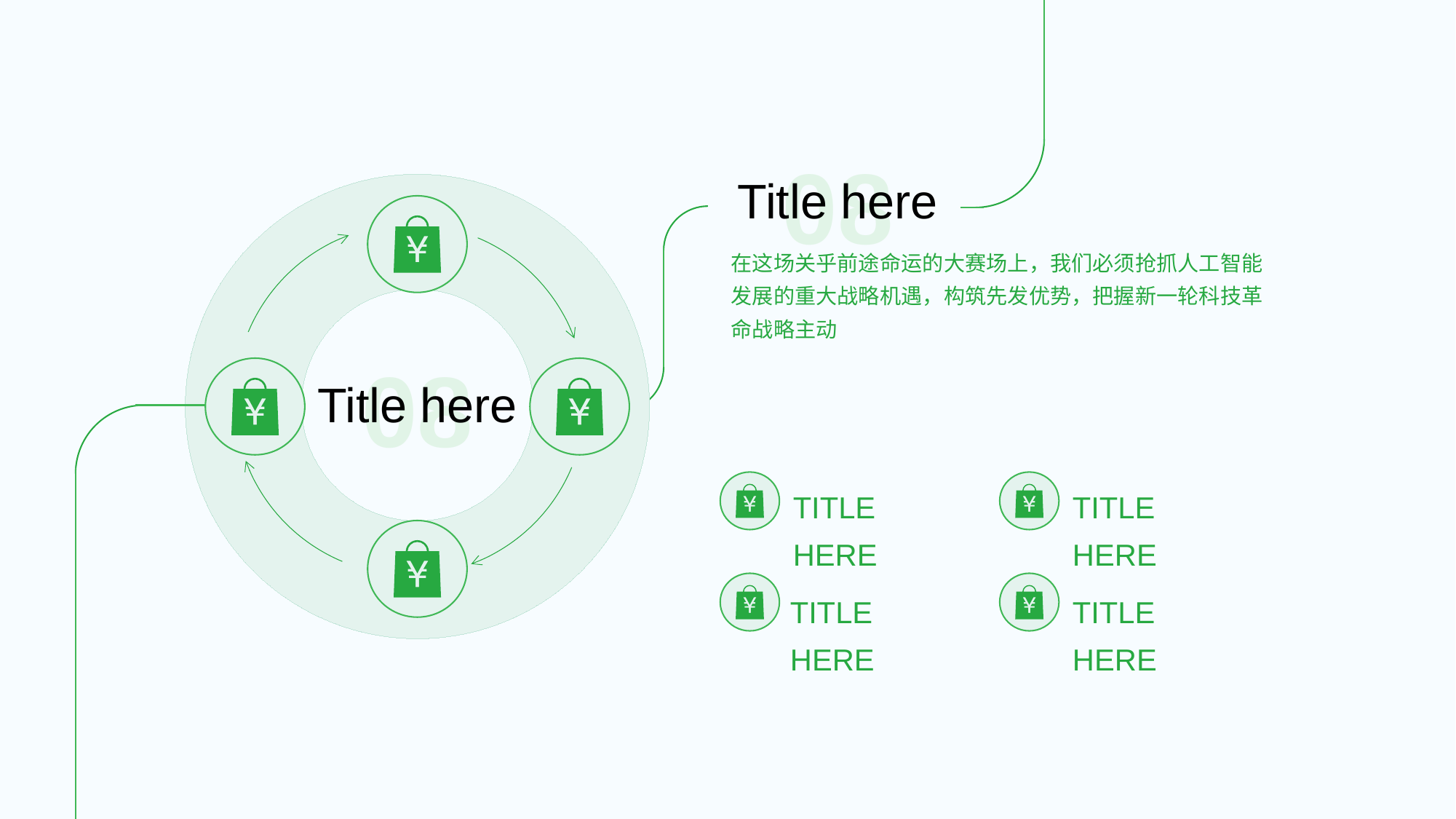

08
Title here

08
Title here

在这场关乎前途命运的大赛场上，我们必须抢抓人工智能发展的重大战略机遇，构筑先发优势，把握新一轮科技革命战略主动

TITLE  HERE

TITLE  HERE

TITLE  HERE
TITLE  HERE